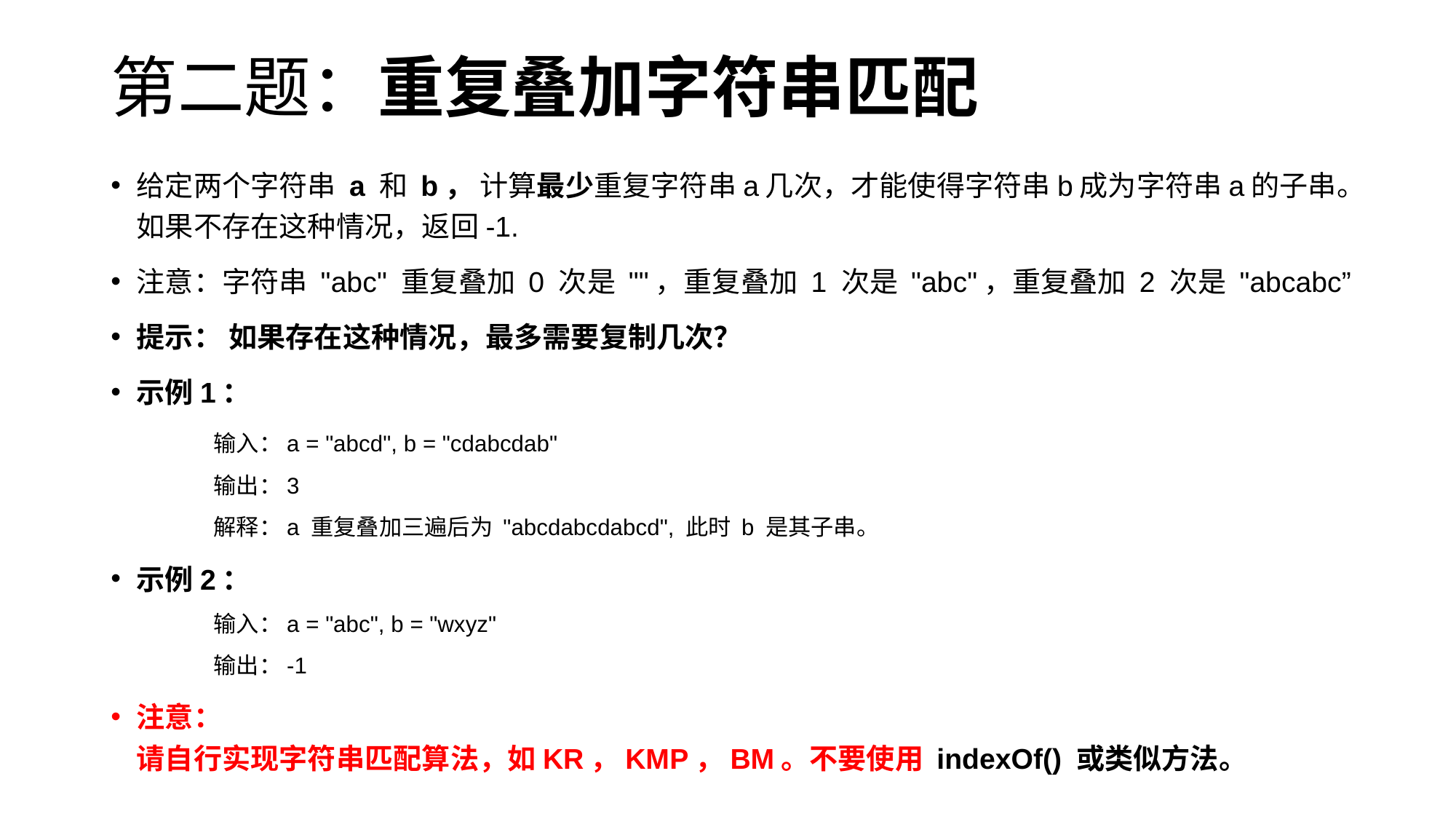

# 第二题：重复叠加字符串匹配
给定两个字符串 a 和 b， 计算最少重复字符串a几次，才能使得字符串b成为字符串a的子串。如果不存在这种情况，返回-1.
注意：字符串 "abc" 重复叠加 0 次是 ""，重复叠加 1 次是 "abc"，重复叠加 2 次是 "abcabc”
提示： 如果存在这种情况，最多需要复制几次？
示例1：
	输入：a = "abcd", b = "cdabcdab"
	输出：3
	解释：a 重复叠加三遍后为 "abcdabcdabcd", 此时 b 是其子串。
示例2：
	输入：a = "abc", b = "wxyz"
	输出：-1
注意：
	请自行实现字符串匹配算法，如KR，KMP，BM。不要使用 indexOf() 或类似方法。